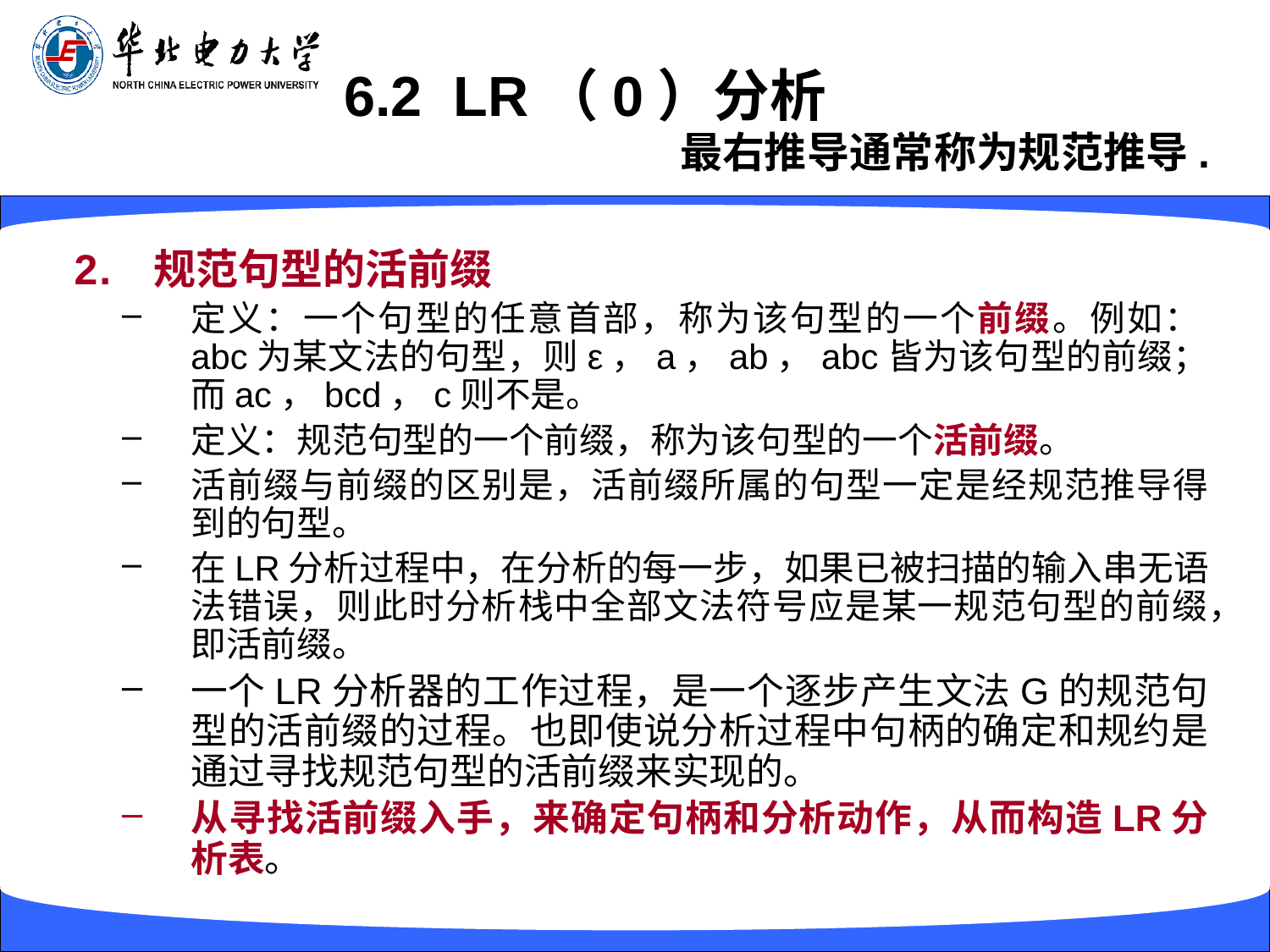

# 6.2  LR（0）分析
最右推导通常称为规范推导.
规范句型的活前缀
定义：一个句型的任意首部，称为该句型的一个前缀。例如：abc为某文法的句型，则ε，a，ab，abc皆为该句型的前缀；而ac，bcd，c则不是。
定义：规范句型的一个前缀，称为该句型的一个活前缀。
活前缀与前缀的区别是，活前缀所属的句型一定是经规范推导得到的句型。
在LR分析过程中，在分析的每一步，如果已被扫描的输入串无语法错误，则此时分析栈中全部文法符号应是某一规范句型的前缀，即活前缀。
一个LR分析器的工作过程，是一个逐步产生文法G的规范句型的活前缀的过程。也即使说分析过程中句柄的确定和规约是通过寻找规范句型的活前缀来实现的。
从寻找活前缀入手，来确定句柄和分析动作，从而构造LR分析表。